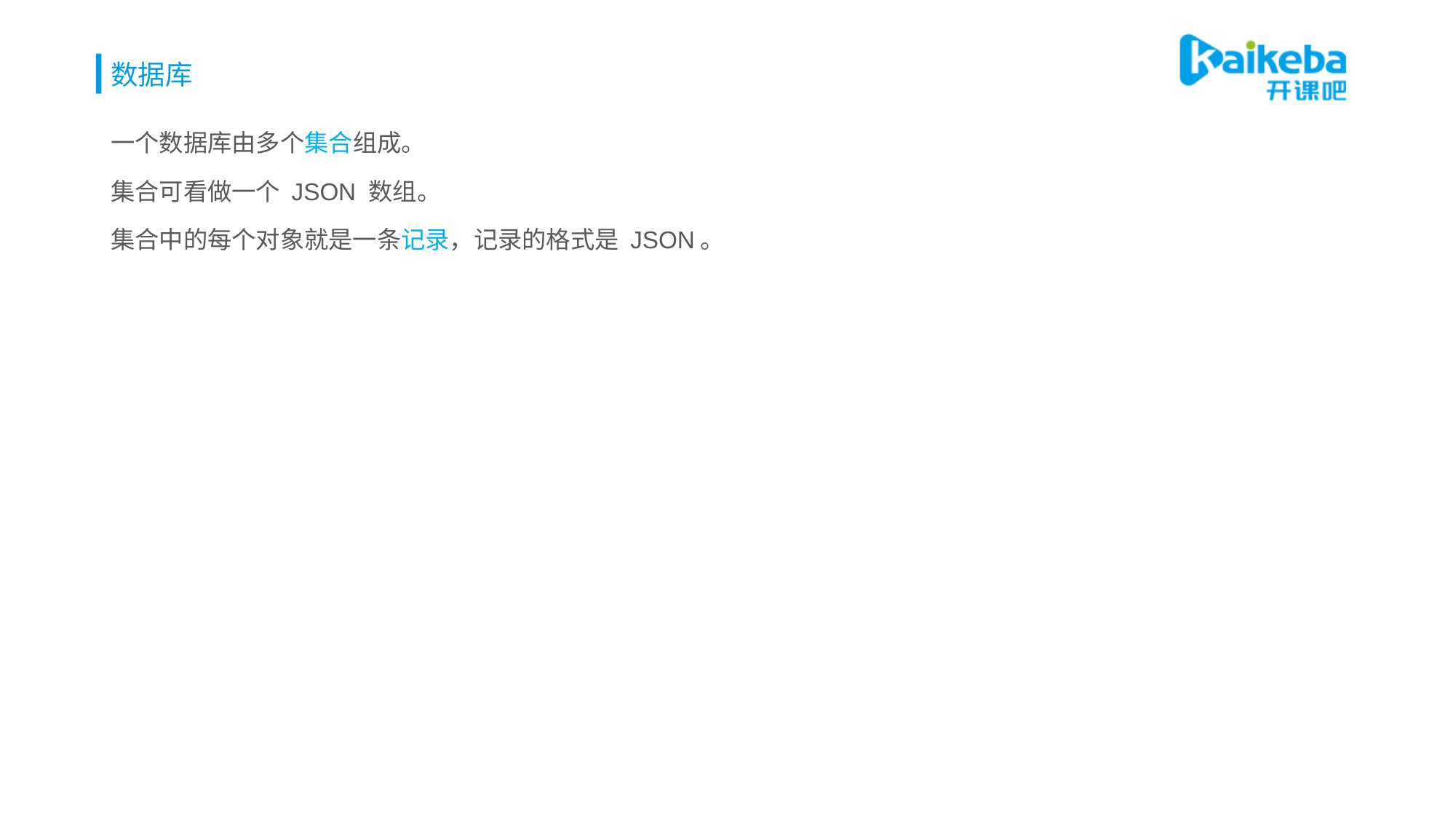

# 数据库
一个数据库由多个集合组成。
集合可看做一个 JSON 数组。
集合中的每个对象就是一条记录，记录的格式是 JSON。